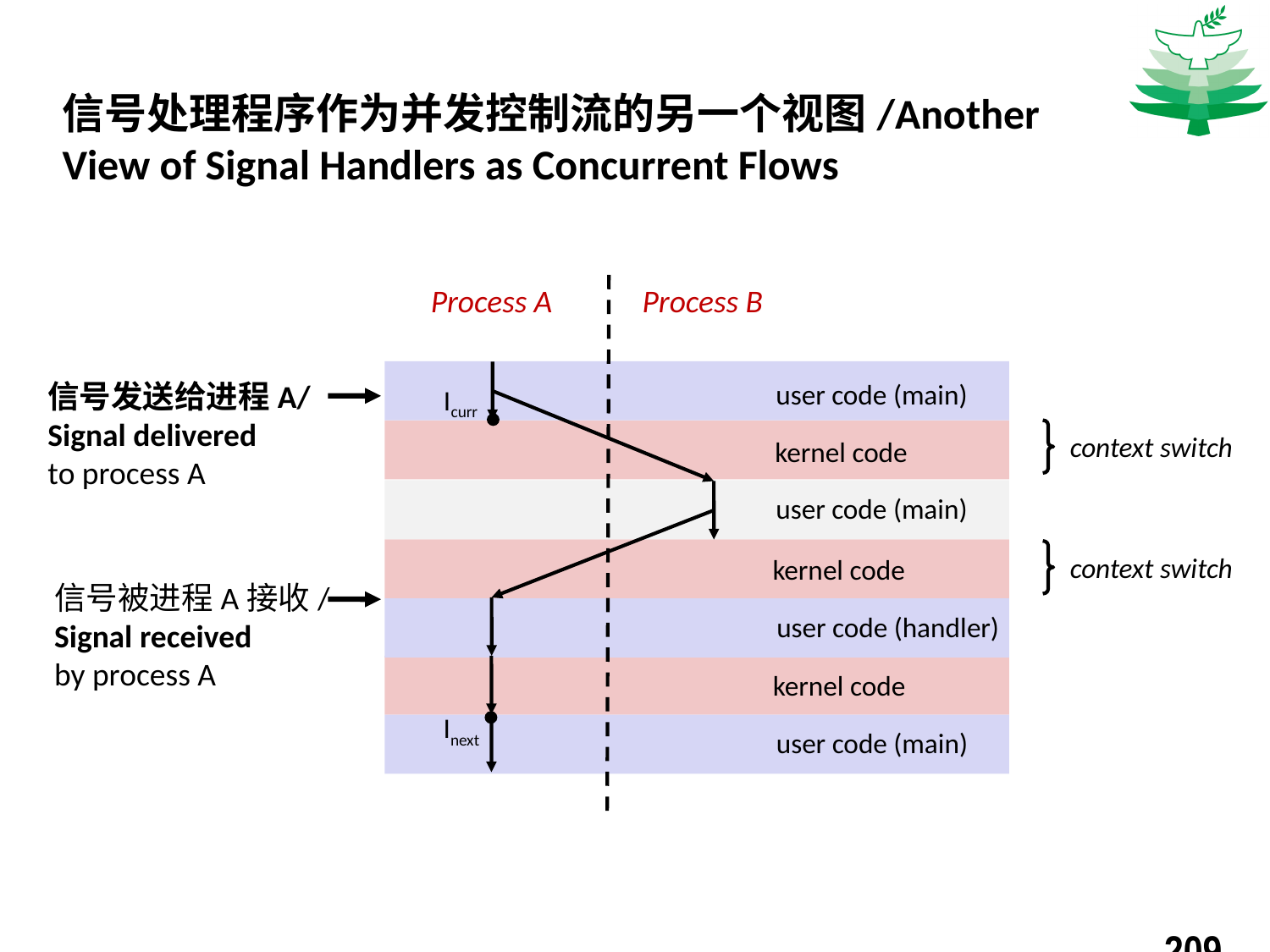

# 信号处理程序作为并发控制流的另一个视图/Another View of Signal Handlers as Concurrent Flows
Process A

Process B

信号发送给进程A/
Signal delivered
to process A
user code (main)
Icurr

context switch
kernel code

user code (main)

context switch
kernel code
信号被进程A接收/
Signal received
by process A

user code (handler)

kernel code
Inext

user code (main)